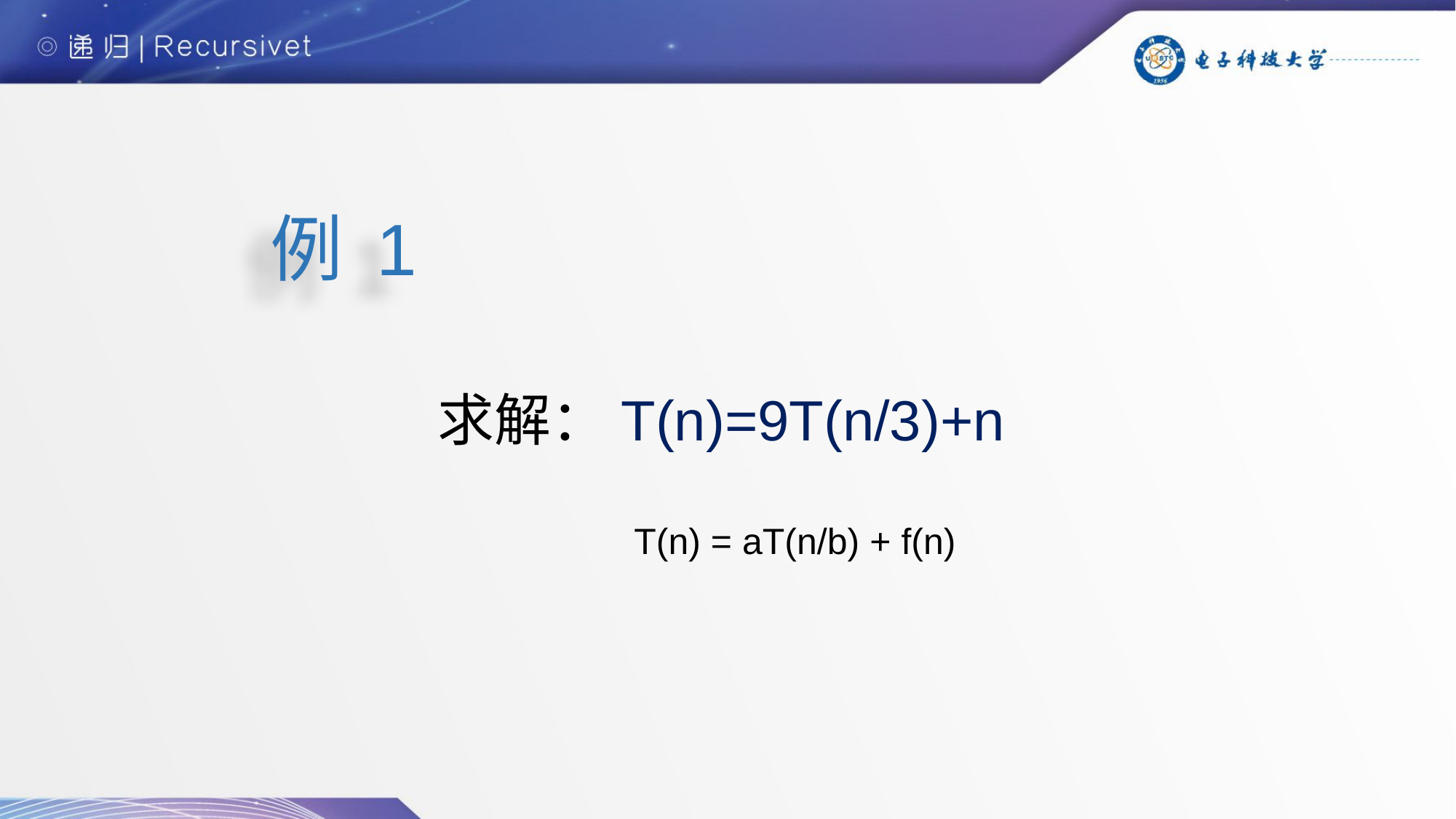

# 例 1
	求解：T(n)=9T(n/3)+n

T(n) = aT(n/b) + f(n)